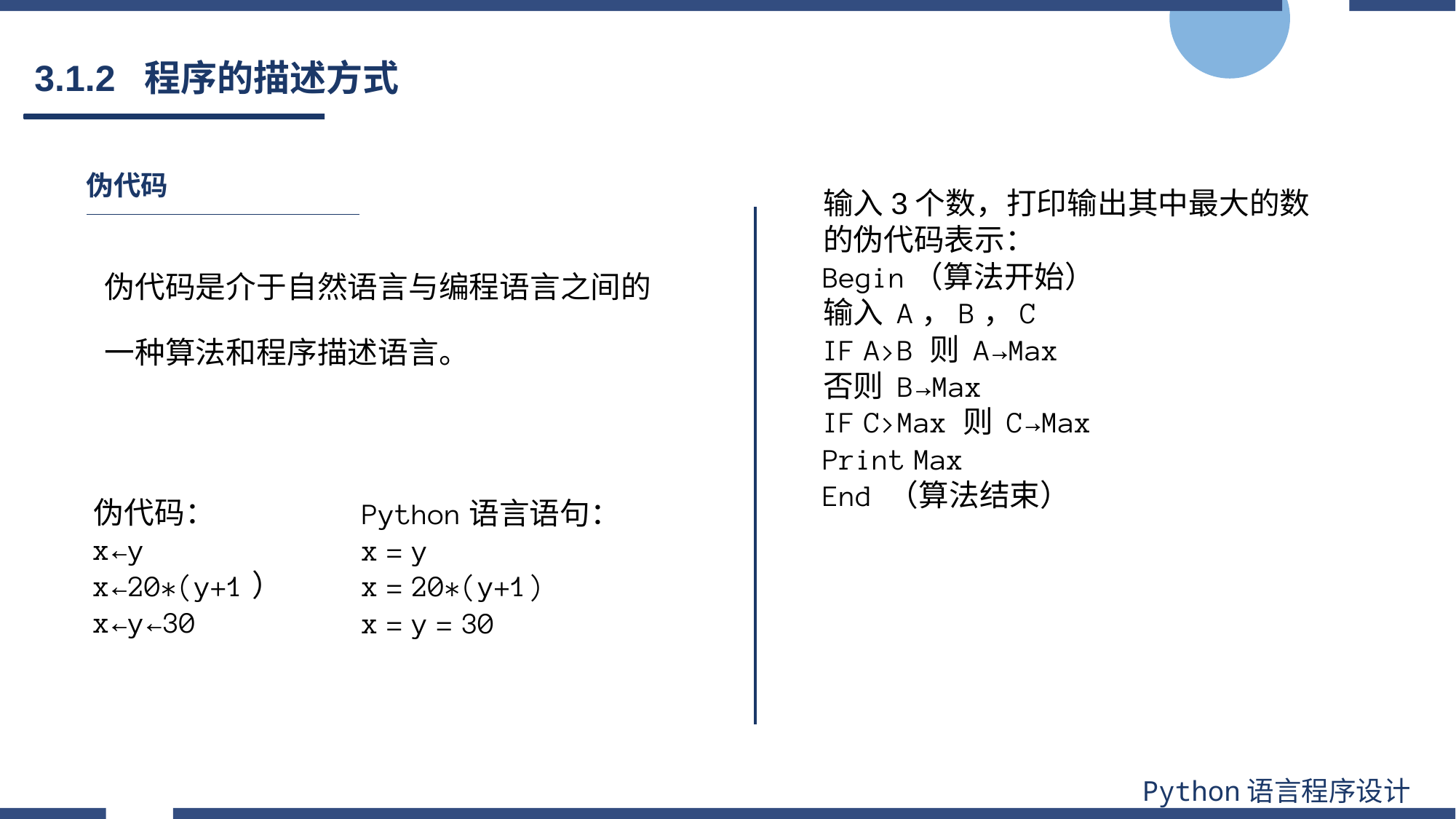

# 3.1.2  程序的描述方式
伪代码
输入3个数，打印输出其中最大的数的伪代码表示：
Begin（算法开始）
输入 A，B，C
IF A>B 则 A→Max
否则 B→Max
IF C>Max 则 C→Max
Print Max
End （算法结束）
伪代码是介于自然语言与编程语言之间的
一种算法和程序描述语言。
伪代码：
x←y
x←20*(y+1）
x←y←30
Python语言语句：
x = y
x = 20*(y+1)
x = y = 30